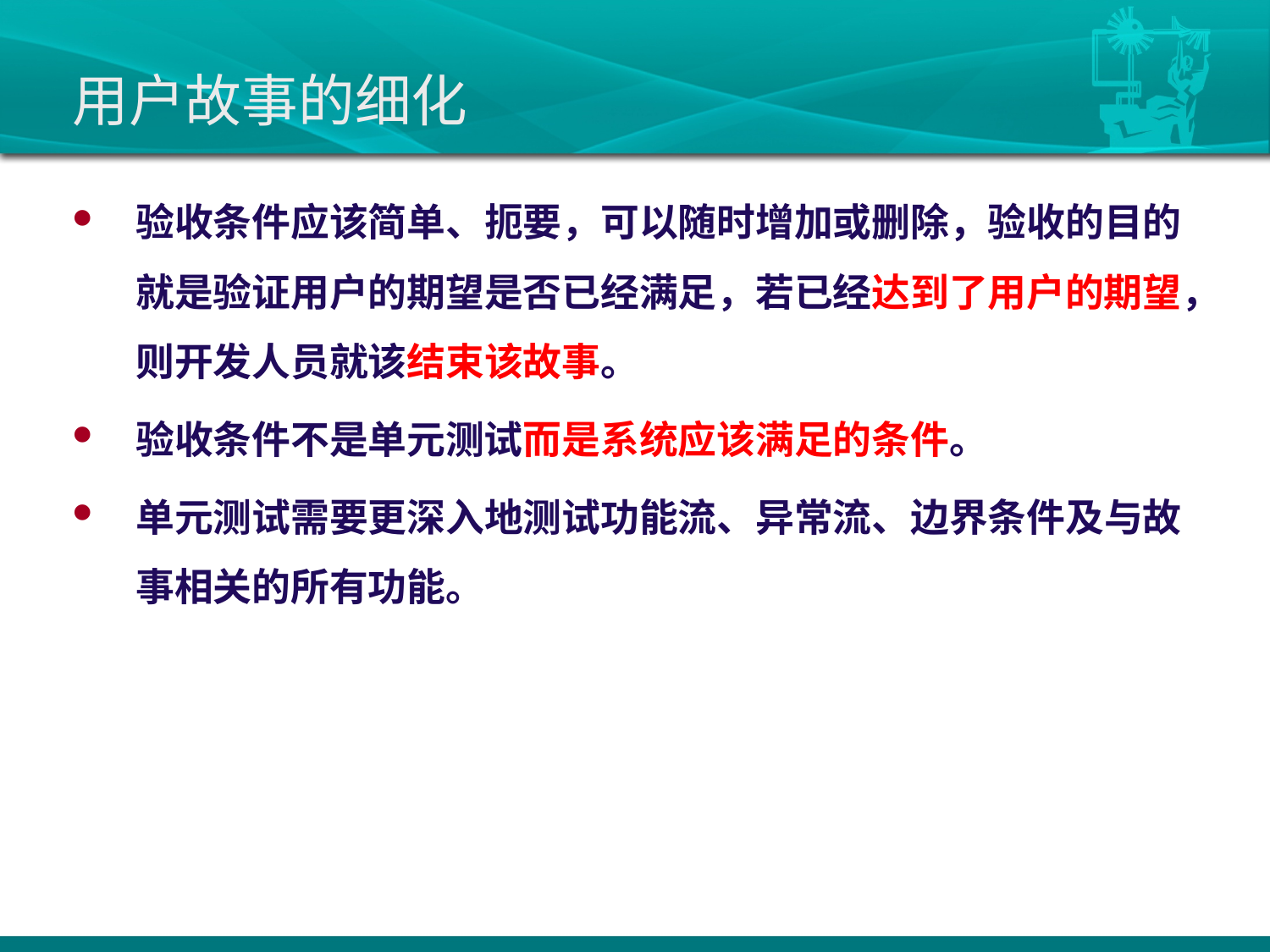

# 用户故事的细化
验收条件应该简单、扼要，可以随时增加或删除，验收的目的就是验证用户的期望是否已经满足，若已经达到了用户的期望，则开发人员就该结束该故事。
验收条件不是单元测试而是系统应该满足的条件。
单元测试需要更深入地测试功能流、异常流、边界条件及与故事相关的所有功能。